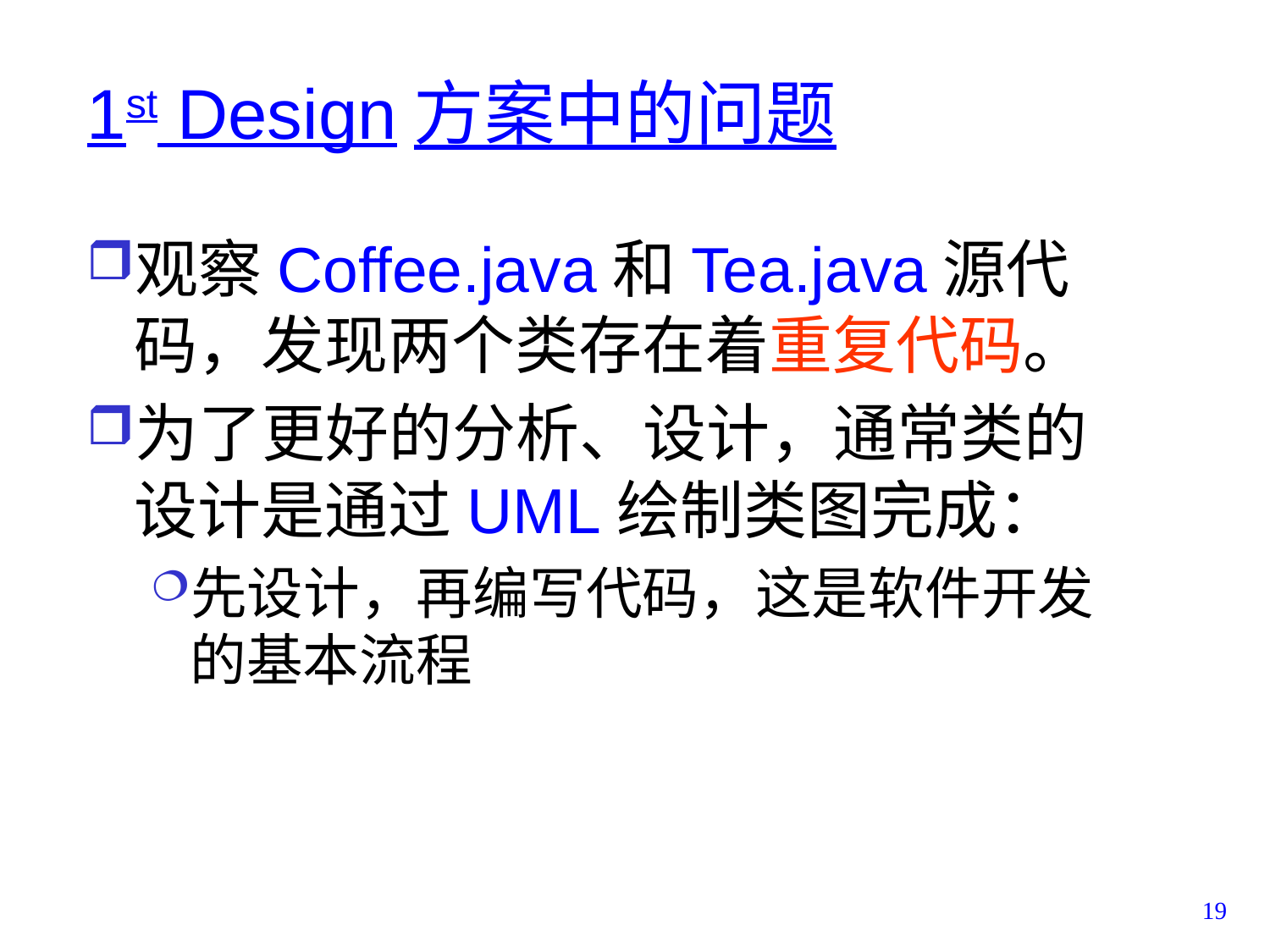

# 1st Design方案中的问题
观察Coffee.java和Tea.java源代码，发现两个类存在着重复代码。
为了更好的分析、设计，通常类的设计是通过UML绘制类图完成：
先设计，再编写代码，这是软件开发的基本流程
19